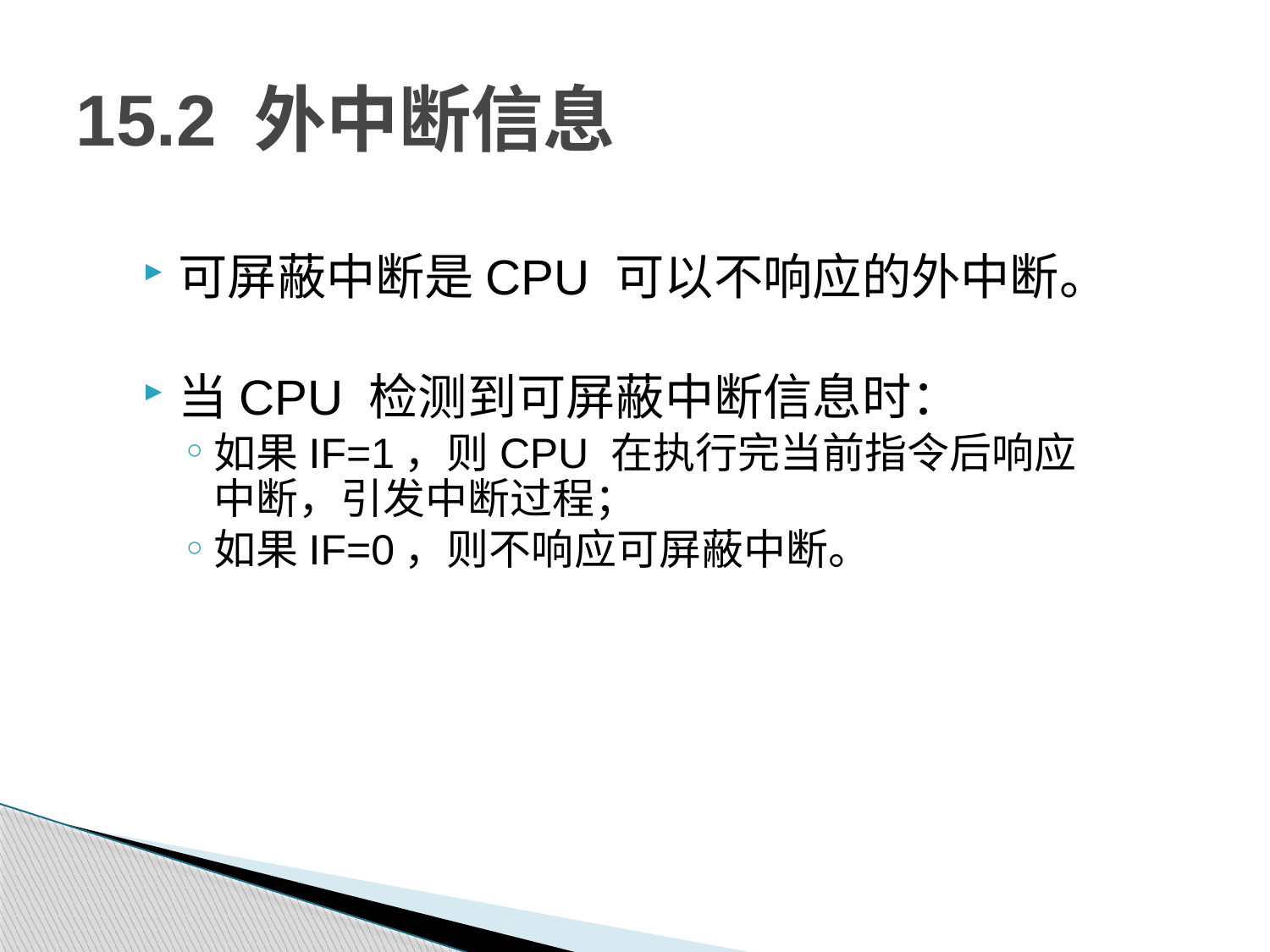

# 15.2 外中断信息
可屏蔽中断是CPU 可以不响应的外中断。

当CPU 检测到可屏蔽中断信息时：
如果IF=1，则CPU 在执行完当前指令后响应中断，引发中断过程；
如果IF=0，则不响应可屏蔽中断。